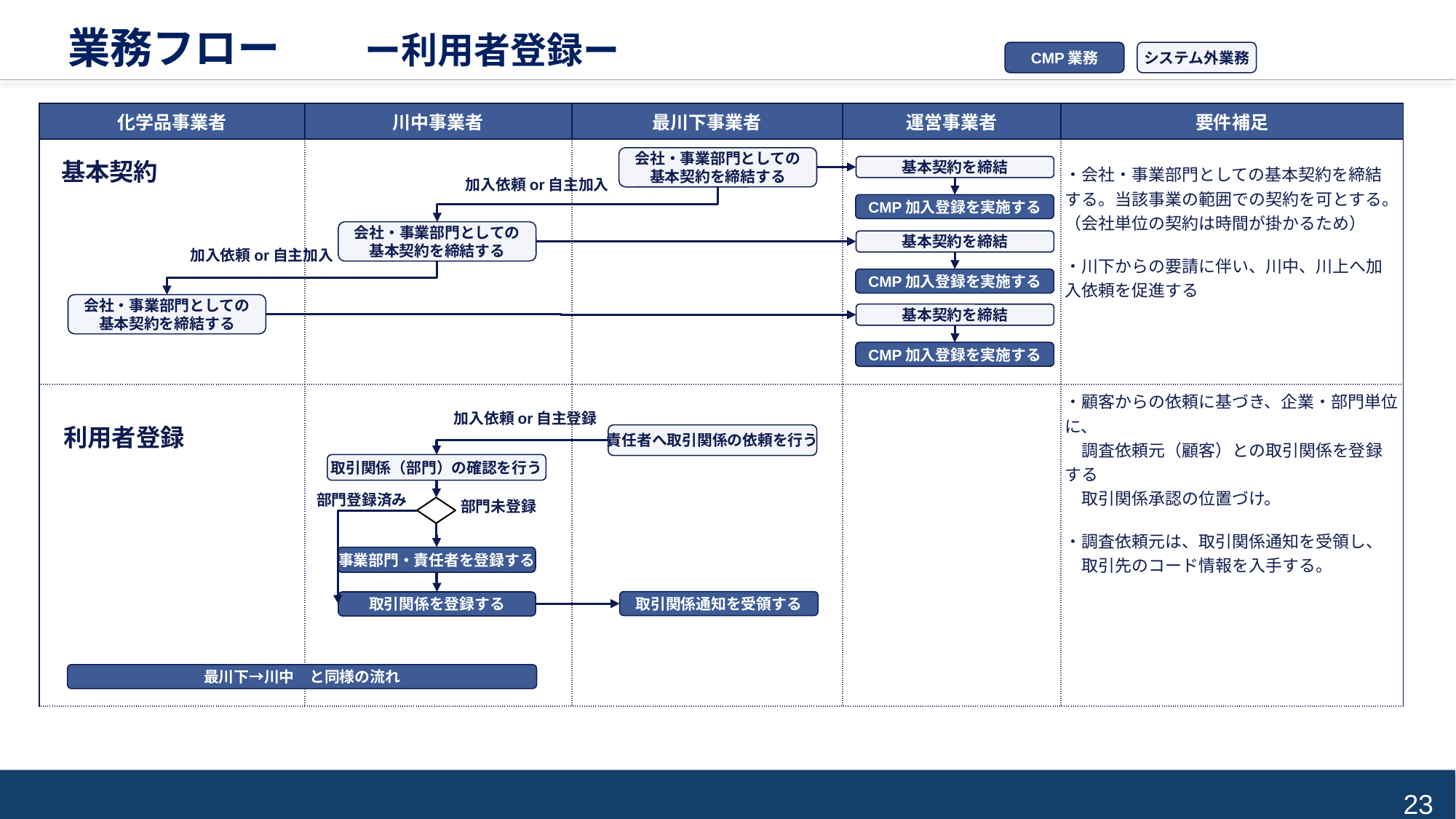

業務フロー　　ー利用者登録ー
CMP業務
システム外業務
| 化学品事業者 | 川中事業者 | 最川下事業者 | 運営事業者 | 要件補足 |
| --- | --- | --- | --- | --- |
|  |  |  |  | ・会社・事業部門としての基本契約を締結する。当該事業の範囲での契約を可とする。（会社単位の契約は時間が掛かるため） ・川下からの要請に伴い、川中、川上へ加入依頼を促進する |
|  |  |  |  | ・顧客からの依頼に基づき、企業・部門単位に、 　調査依頼元（顧客）との取引関係を登録する 　取引関係承認の位置づけ。 ・調査依頼元は、取引関係通知を受領し、 　取引先のコード情報を入手する。 |
会社・事業部門としての
基本契約を締結する
基本契約
基本契約を締結
加入依頼or自主加入
CMP加入登録を実施する
会社・事業部門としての
基本契約を締結する
基本契約を締結
加入依頼or自主加入
CMP加入登録を実施する
会社・事業部門としての
基本契約を締結する
基本契約を締結
CMP加入登録を実施する
加入依頼or自主登録
利用者登録
責任者へ取引関係の依頼を行う
取引関係（部門）の確認を行う
部門登録済み
部門未登録

事業部門・責任者を登録する
取引関係通知を受領する
取引関係を登録する
最川下→川中　と同様の流れ